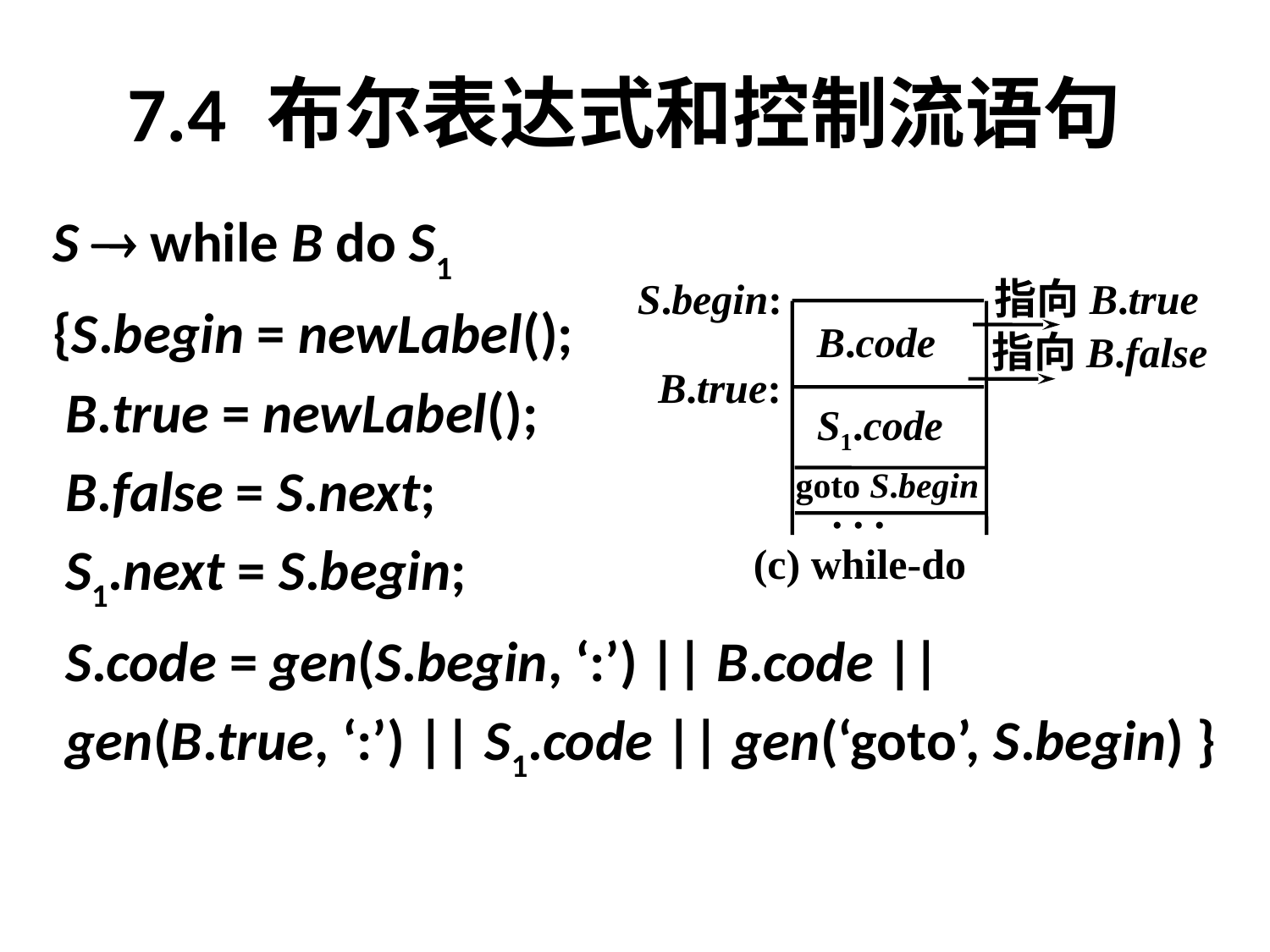

# 7.4 布尔表达式和控制流语句
S → while B do S1
{S.begin = newLabel();
 B.true = newLabel();
 B.false = S.next;
 S1.next = S.begin;
 S.code = gen(S.begin, ‘:’) || B.code ||
 gen(B.true, ‘:’) || S1.code || gen(‘goto’, S.begin) }
S.begin:
指向B.true

B.code
指向B.false

B.true:

S1.code
goto S.begin

. . .

(c) while-do